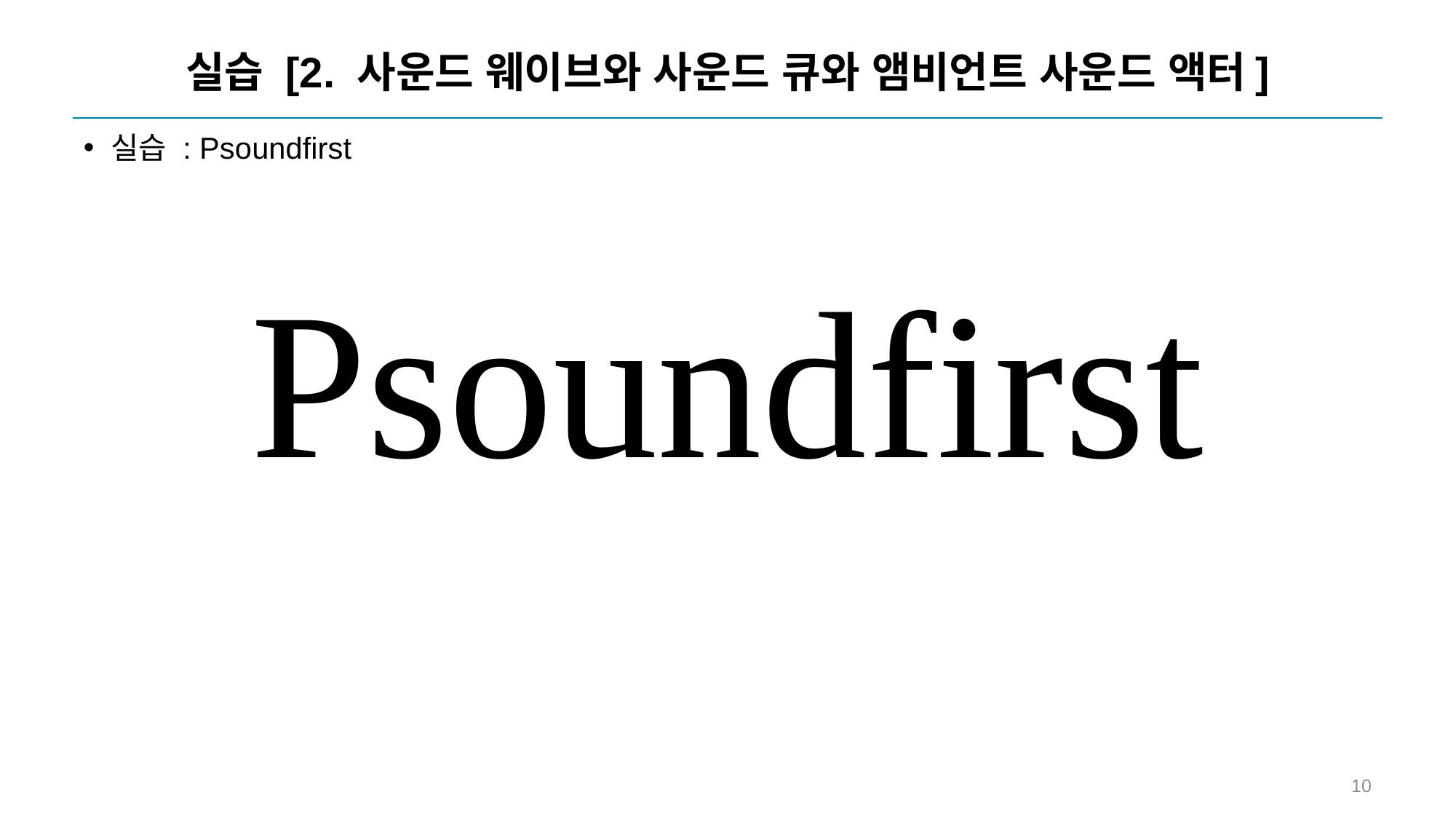

# 실습 [2. 사운드 웨이브와 사운드 큐와 앰비언트 사운드 액터]
실습 : Psoundfirst

Psoundfirst
10